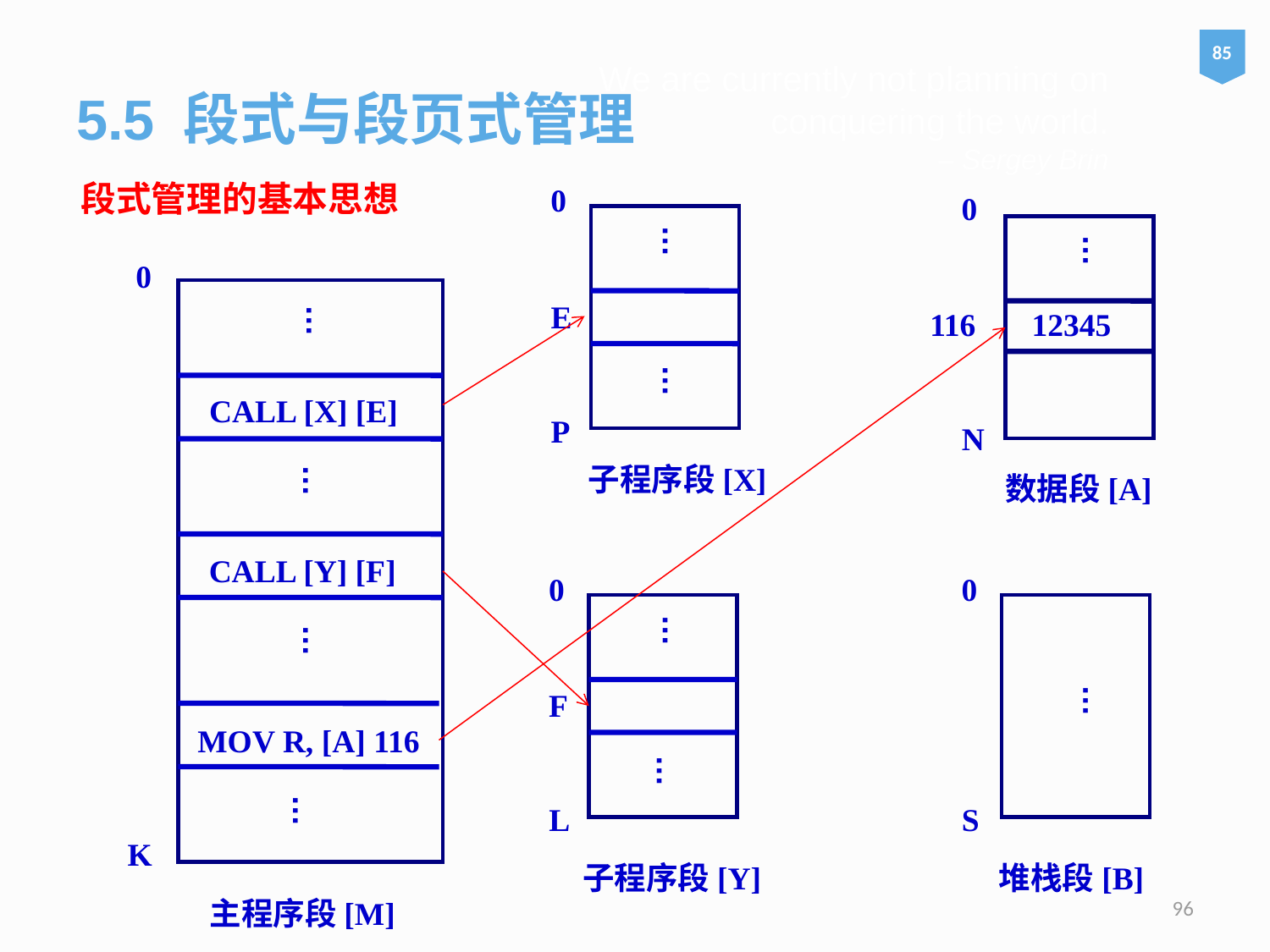

85
# We are currently not planning on conquering the world. – Sergey Brin
5.5 段式与段页式管理
段式管理的基本思想

0
0

…

…
0

E

…
12345

116

…

CALL [X] [E]
P
N

…
子程序段[X]
数据段[A]

CALL [Y] [F]
0
0

…
…
…
F

MOV R, [A] 116

…

…
L
S
K
子程序段[Y]
堆栈段[B]
主程序段[M]

96